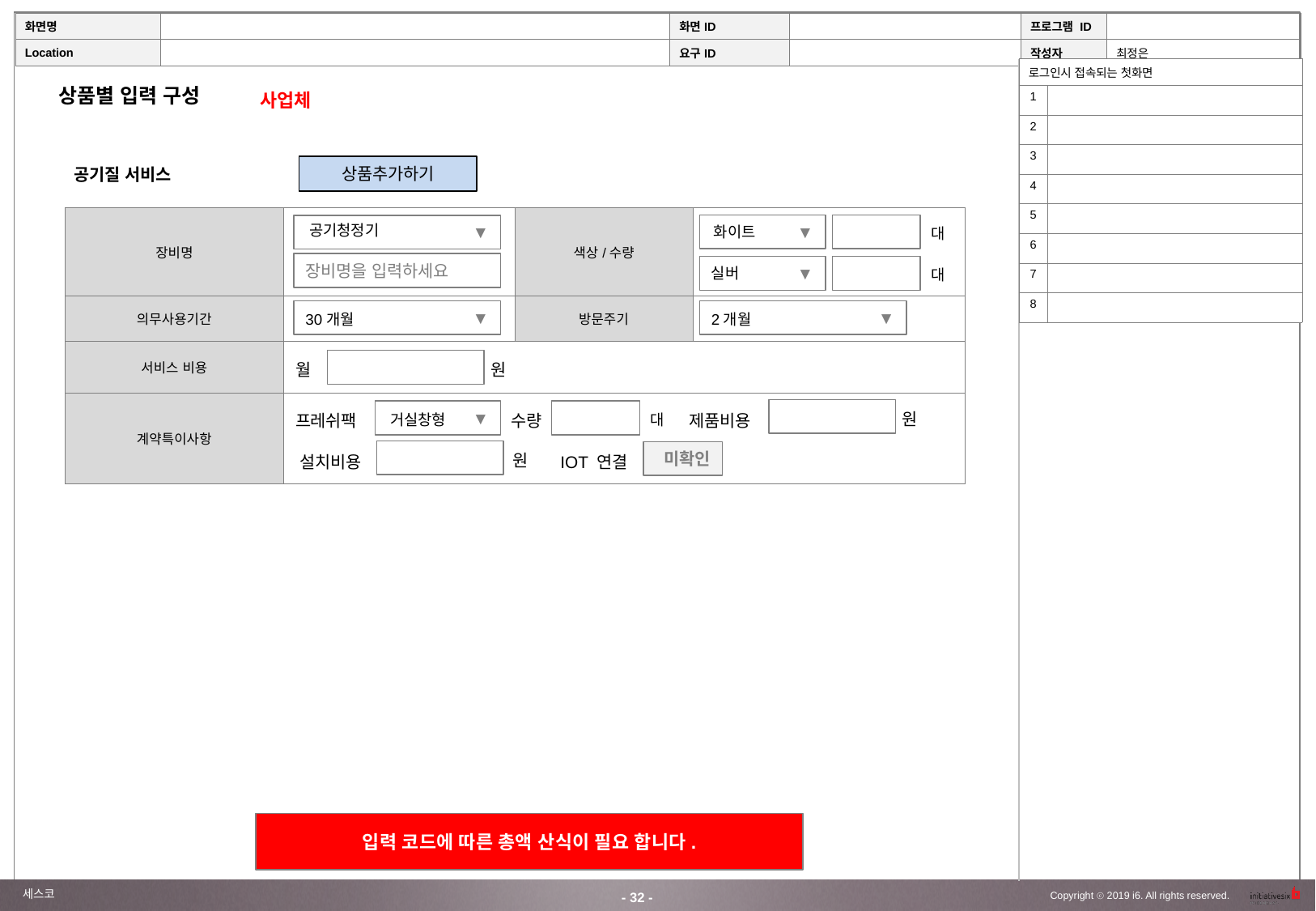

| 로그인시 접속되는 첫화면 |  |
| --- | --- |
| 1 |  |
| 2 |  |
| 3 |  |
| 4 |  |
| 5 |  |
| 6 |  |
| 7 |  |
| 8 |  |
상품별 입력 구성
사업체
상품추가하기
공기질 서비스
| 장비명 |  | 색상/수량 |  |
| --- | --- | --- | --- |
| 의무사용기간 |  | 방문주기 |  |
| 서비스 비용 |  |  |  |
| 계약특이사항 |  |  |  |
▼

화이트
대
▼

실버
대
▼
공기청정기
장비명을 입력하세요
▼
▼
30개월
2개월
월
원

원

프레쉬팩
수량
제품비용
▼

거실창형
대
원

설치비용
IOT 연결
미확인
입력 코드에 따른 총액 산식이 필요 합니다.